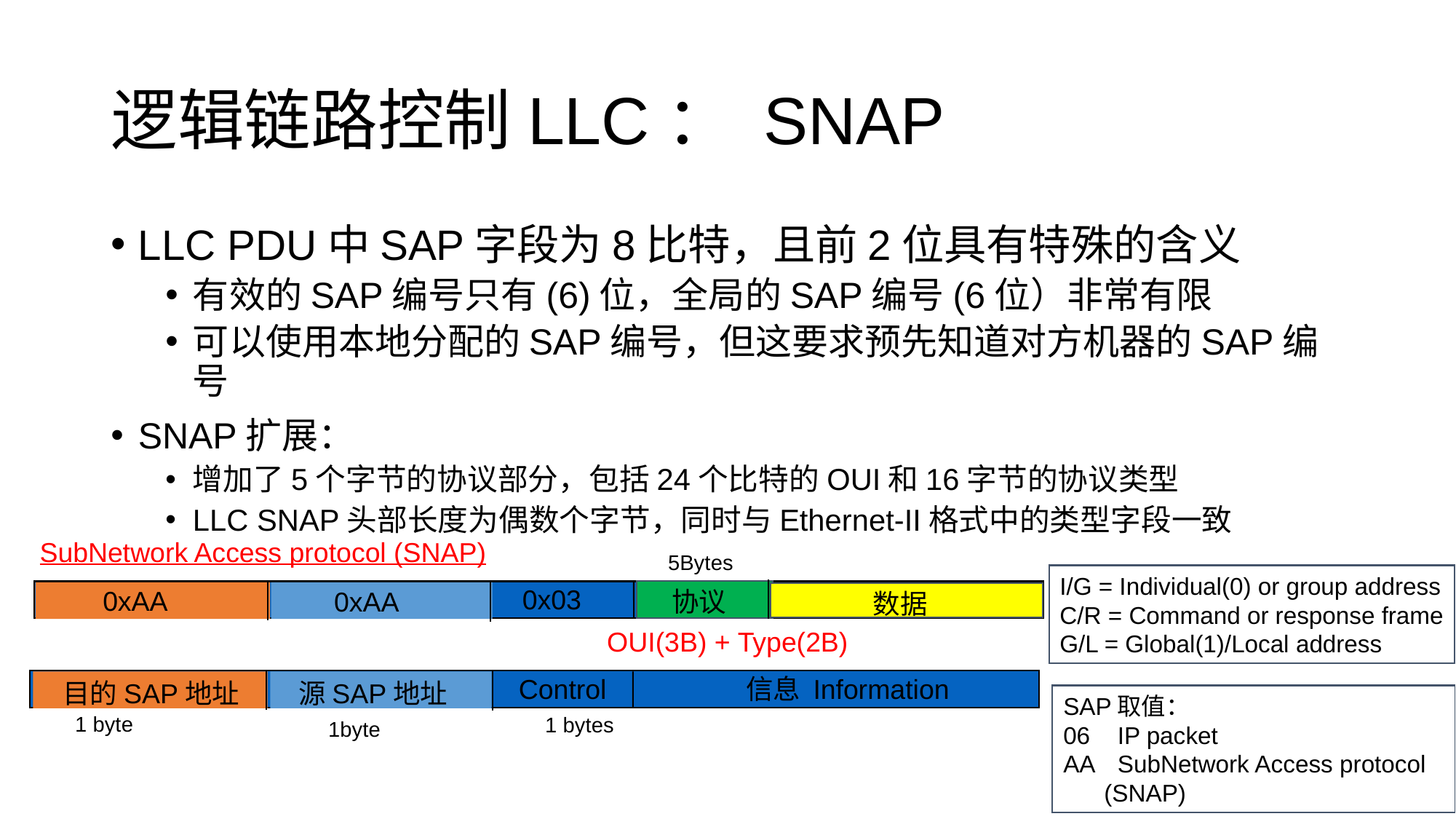

# 逻辑链路控制LLC： SNAP
LLC PDU中SAP字段为8比特，且前2位具有特殊的含义
有效的SAP编号只有(6)位，全局的SAP编号(6位）非常有限
可以使用本地分配的SAP编号，但这要求预先知道对方机器的SAP编号
SNAP扩展：
增加了5个字节的协议部分，包括24个比特的OUI和16字节的协议类型
LLC SNAP头部长度为偶数个字节，同时与Ethernet-II格式中的类型字段一致

SubNetwork Access protocol (SNAP)
5Bytes
0x03
0xAA
0xAA

协议

数据

OUI(3B) + Type(2B)
Control
信息 Information

源SAP地址
目的SAP地址

1 byte
1 bytes
1byte

I/G = Individual(0) or group address
C/R = Command or response frame
G/L = Global(1)/Local address
SAP取值：
06	  IP packet
AA	  SubNetwork Access protocol (SNAP)